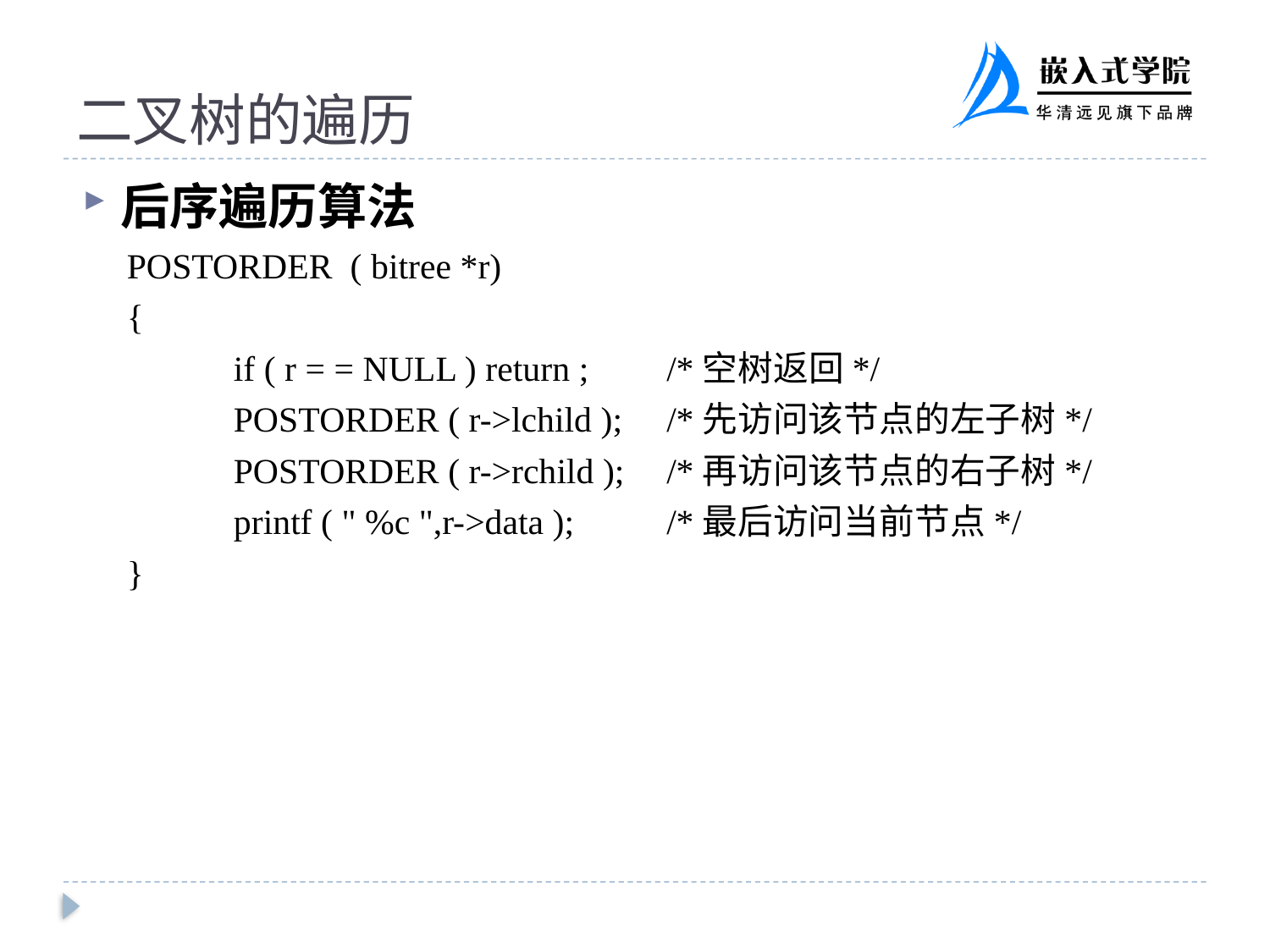

# 二叉树的遍历
后序遍历算法
POSTORDER  ( bitree *r)
{
            if ( r = = NULL ) return ; 	/*空树返回*/
            POSTORDER ( r->lchild ); 	/*先访问该节点的左子树*/
            POSTORDER ( r->rchild ); 	/*再访问该节点的右子树*/
            printf ( " %c ",r->data ); 	/*最后访问当前节点*/
}
141